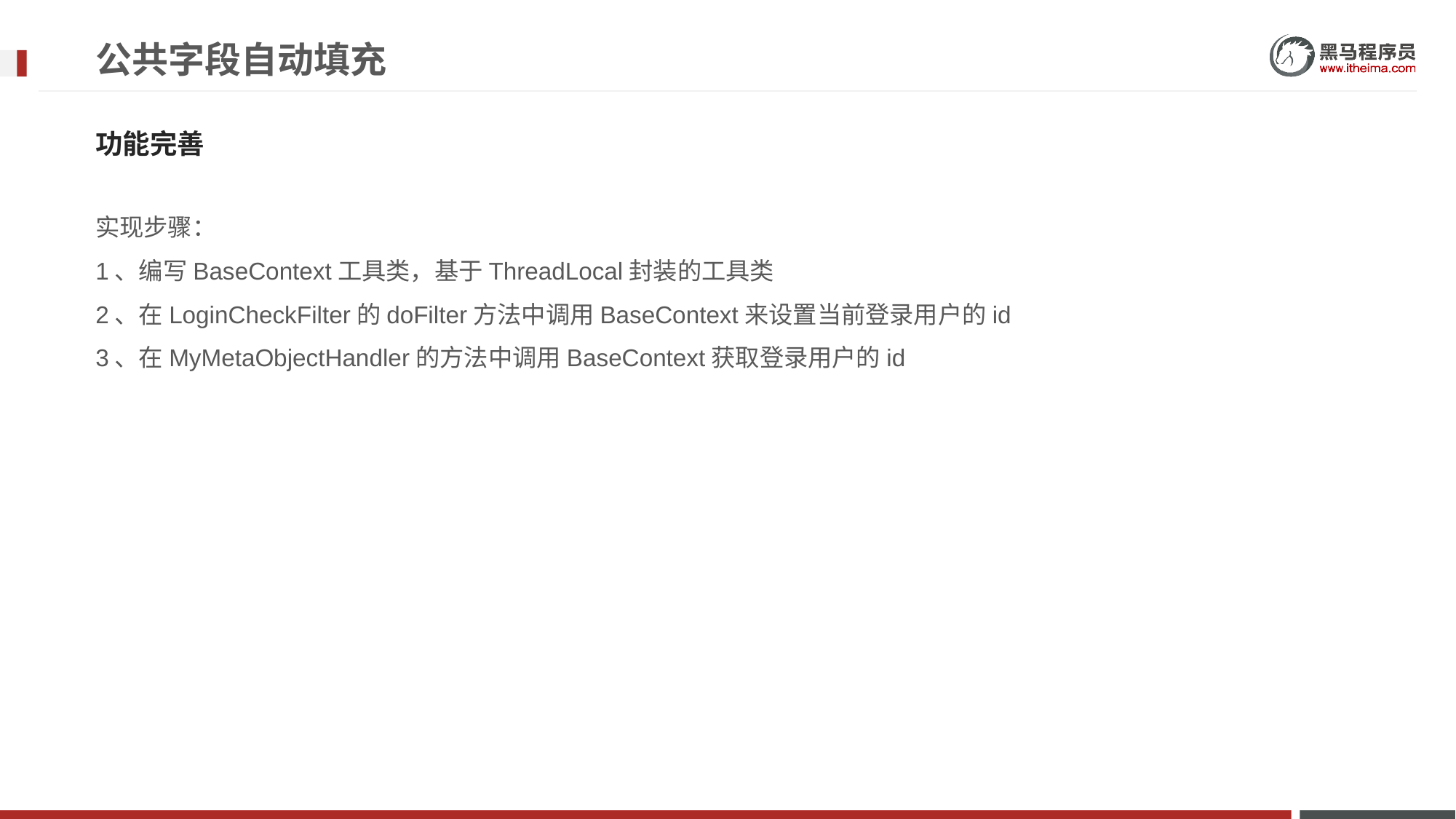

# 公共字段自动填充
功能完善
实现步骤：
1、编写BaseContext工具类，基于ThreadLocal封装的工具类
2、在LoginCheckFilter的doFilter方法中调用BaseContext来设置当前登录用户的id
3、在MyMetaObjectHandler的方法中调用BaseContext获取登录用户的id